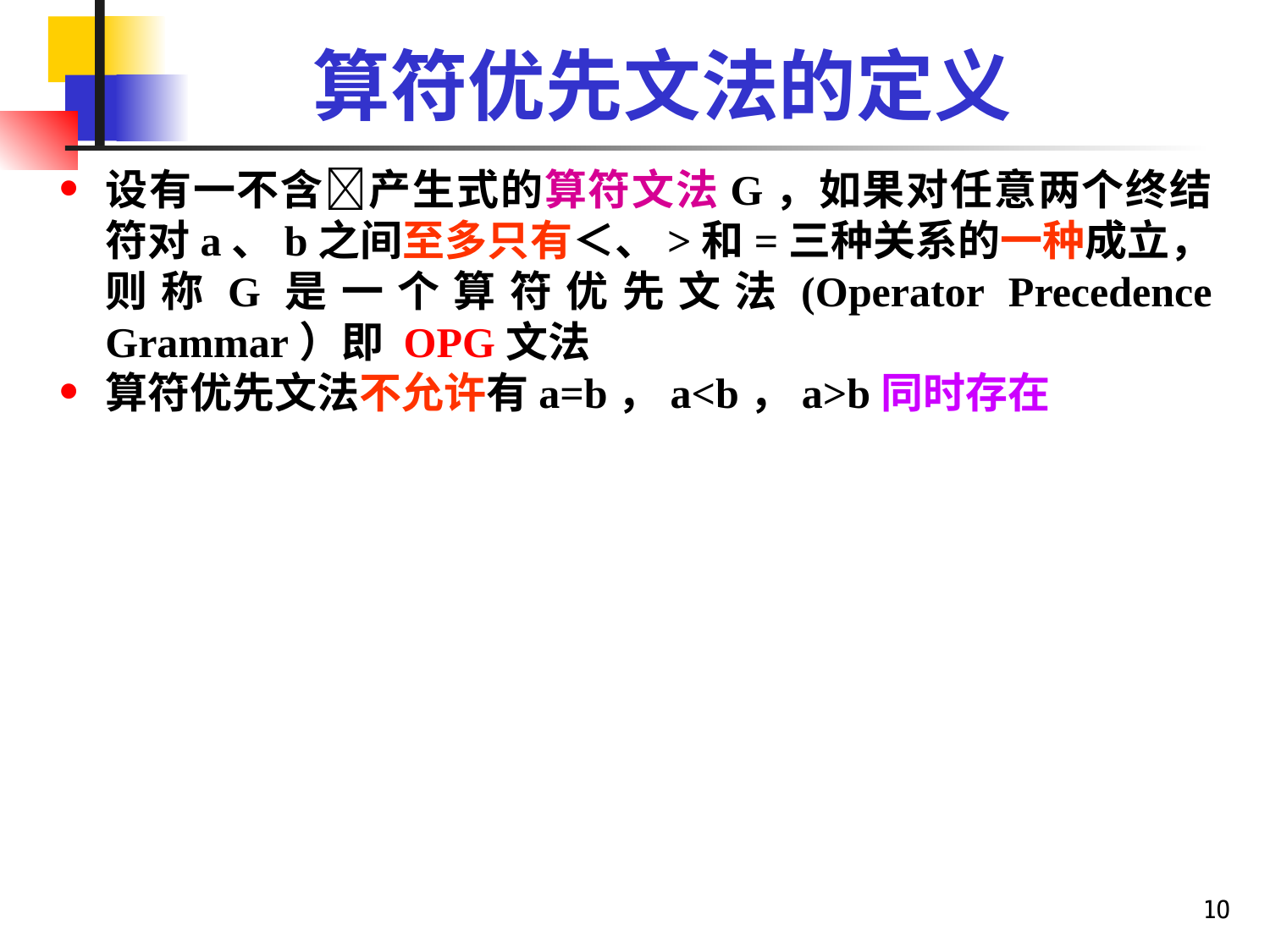

# 算符优先文法的定义
设有一不含ε产生式的算符文法G，如果对任意两个终结符对a、b之间至多只有＜、>和=三种关系的一种成立，则称G是一个算符优先文法(Operator Precedence Grammar）即 OPG文法
算符优先文法不允许有a=b，a<b，a>b同时存在
10